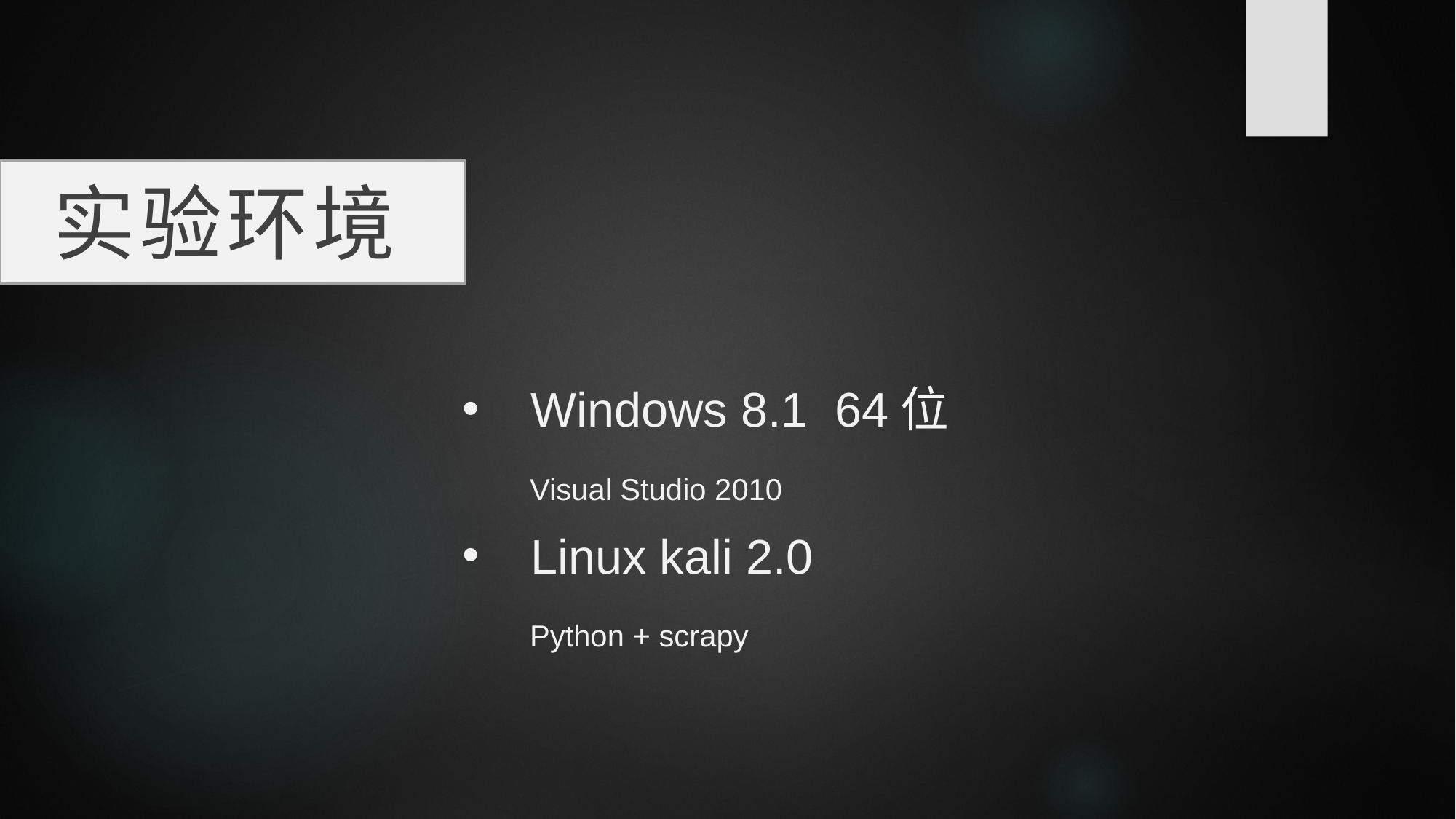

实验环境
Windows 8.1  64位
     Visual Studio 2010
Linux kali 2.0
     Python + scrapy